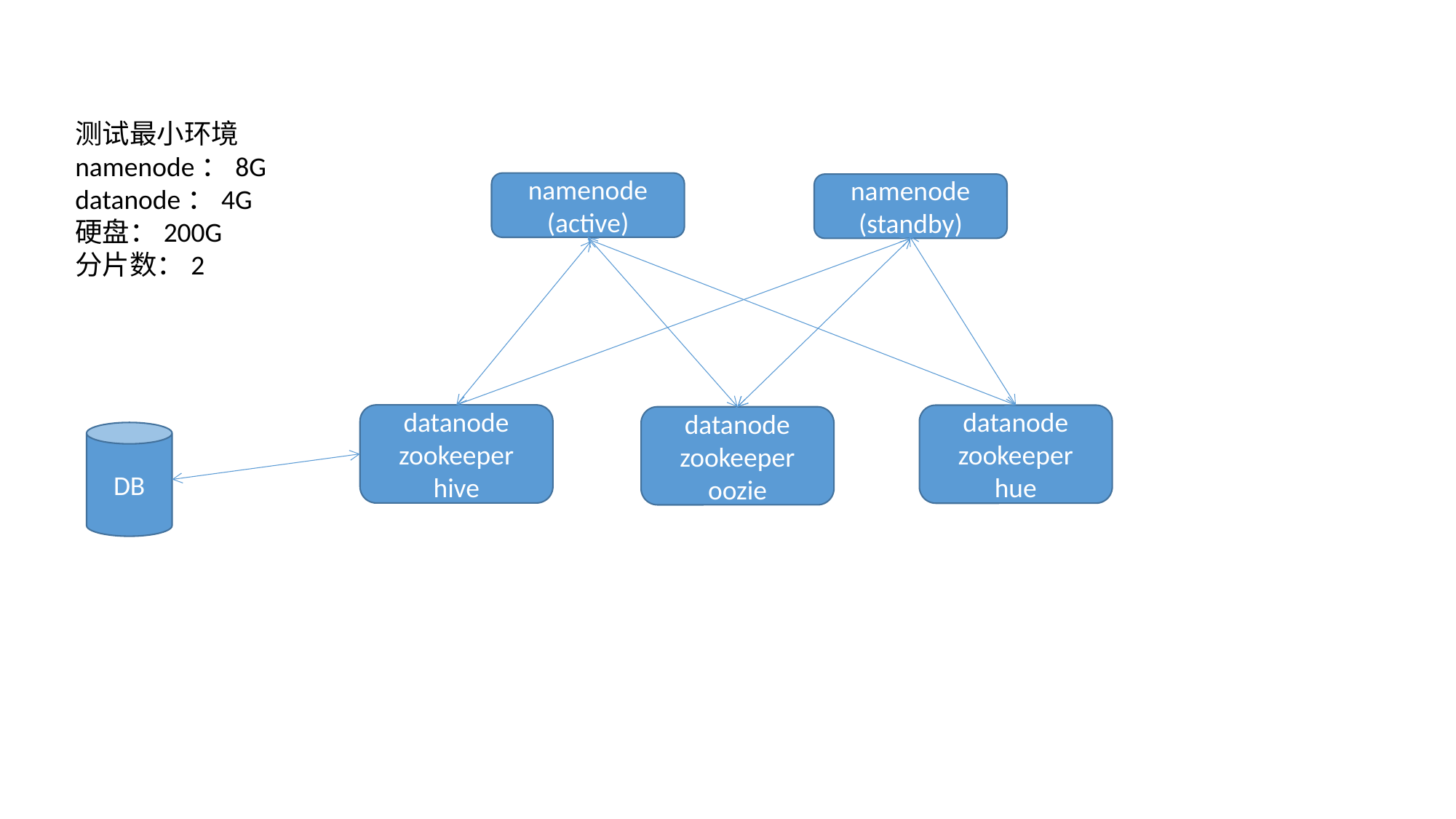

测试最小环境
namenode：8G
datanode：4G
硬盘：200G
分片数：2
namenode
(active)
namenode
(standby)
datanode
zookeeper
hive
datanode
zookeeper
hue
datanode
zookeeper
oozie
DB